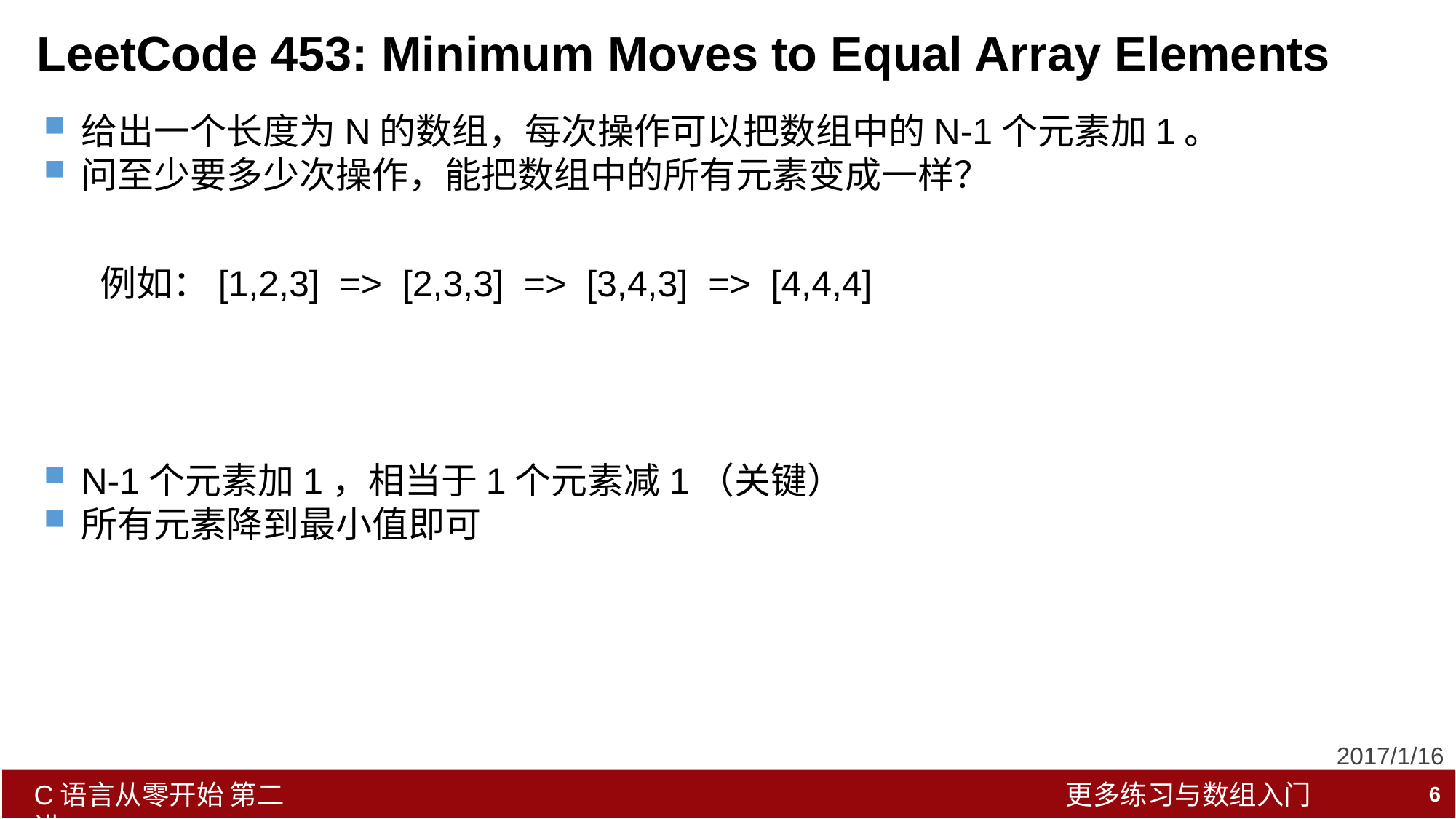

# LeetCode 453: Minimum Moves to Equal Array Elements
给出一个长度为N的数组，每次操作可以把数组中的N-1个元素加1。
问至少要多少次操作，能把数组中的所有元素变成一样？

N-1个元素加1，相当于1个元素减1（关键）
所有元素降到最小值即可
例如：[1,2,3]  =>  [2,3,3]  =>  [3,4,3]  =>  [4,4,4]
2017/1/16
6